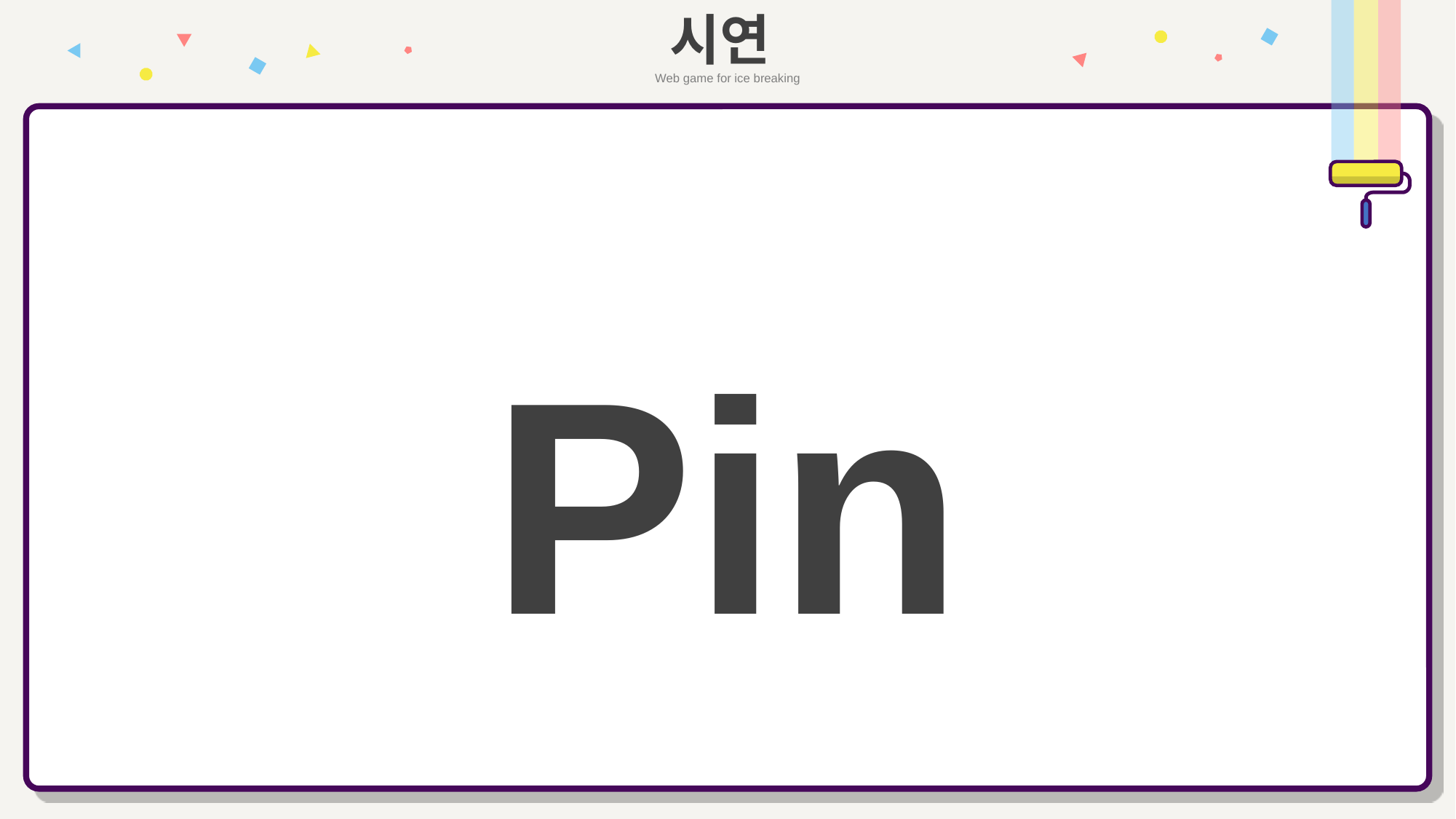

시연
Web game for ice breaking

Pingo